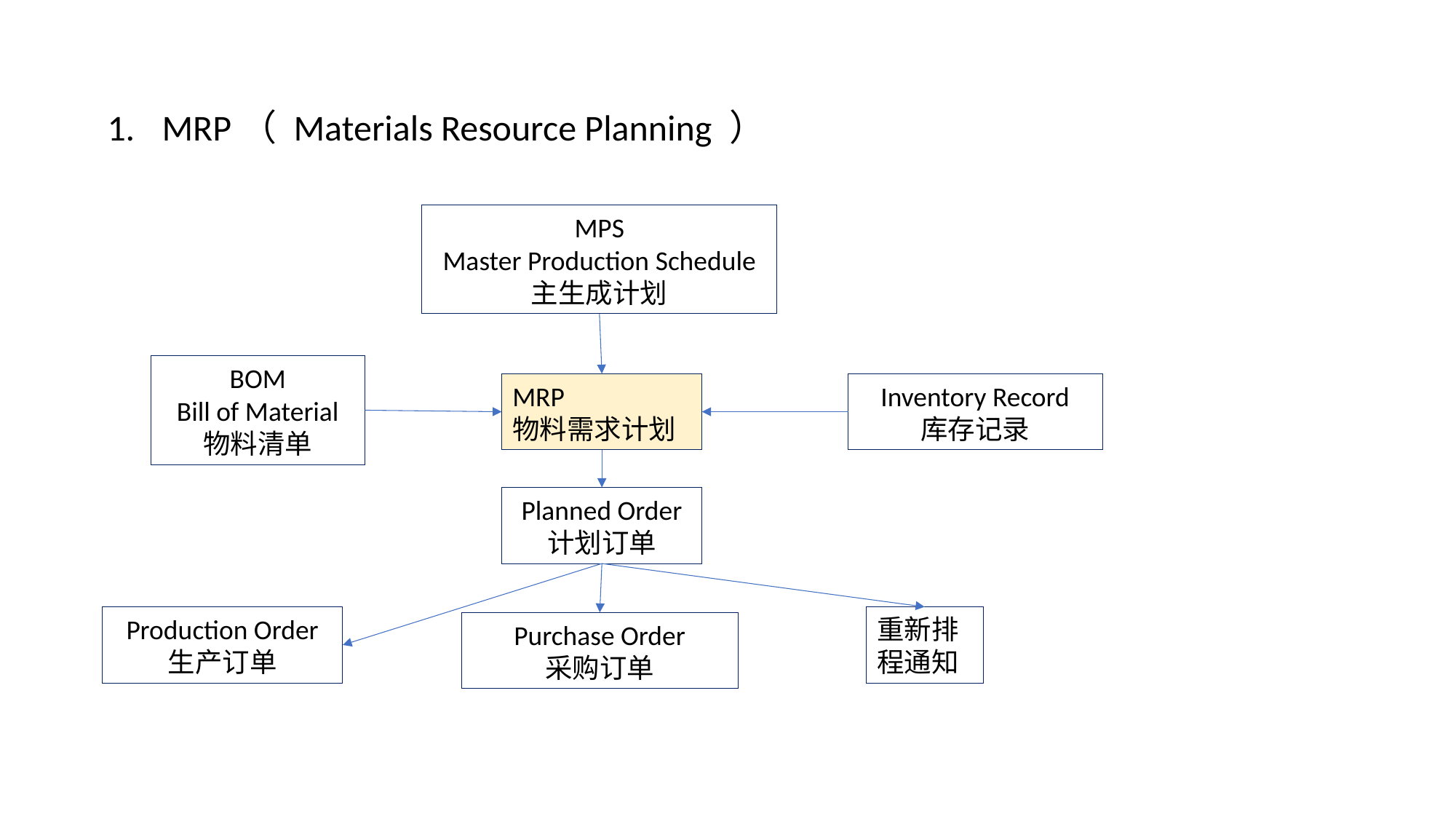

MRP（ Materials Resource Planning ）
MPS
Master Production Schedule
主生成计划
BOM
Bill of Material
物料清单
MRP
物料需求计划
Inventory Record
库存记录
Planned Order
计划订单
Production Order
生产订单
重新排程通知
Purchase Order
采购订单